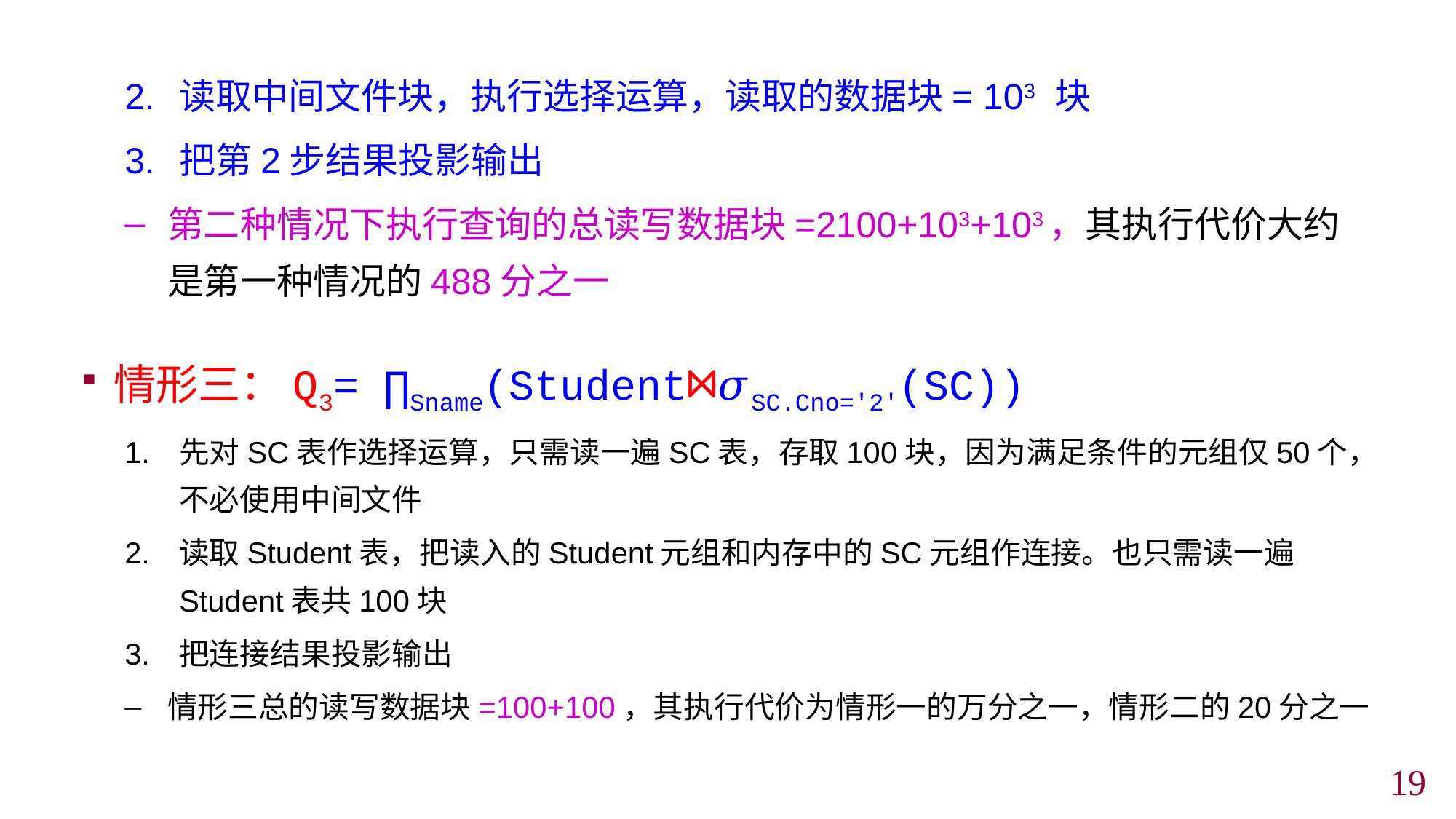

读取中间文件块，执行选择运算，读取的数据块= 103 块
把第2步结果投影输出
第二种情况下执行查询的总读写数据块=2100+103+103，其执行代价大约是第一种情况的488分之一

情形三：Q3= ∏Sname(Student⋈𝜎SC.Cno='2'(SC))
先对SC表作选择运算，只需读一遍SC表，存取100块，因为满足条件的元组仅50个，不必使用中间文件
读取Student表，把读入的Student元组和内存中的SC元组作连接。也只需读一遍Student表共100块
把连接结果投影输出
情形三总的读写数据块=100+100，其执行代价为情形一的万分之一，情形二的20分之一
19